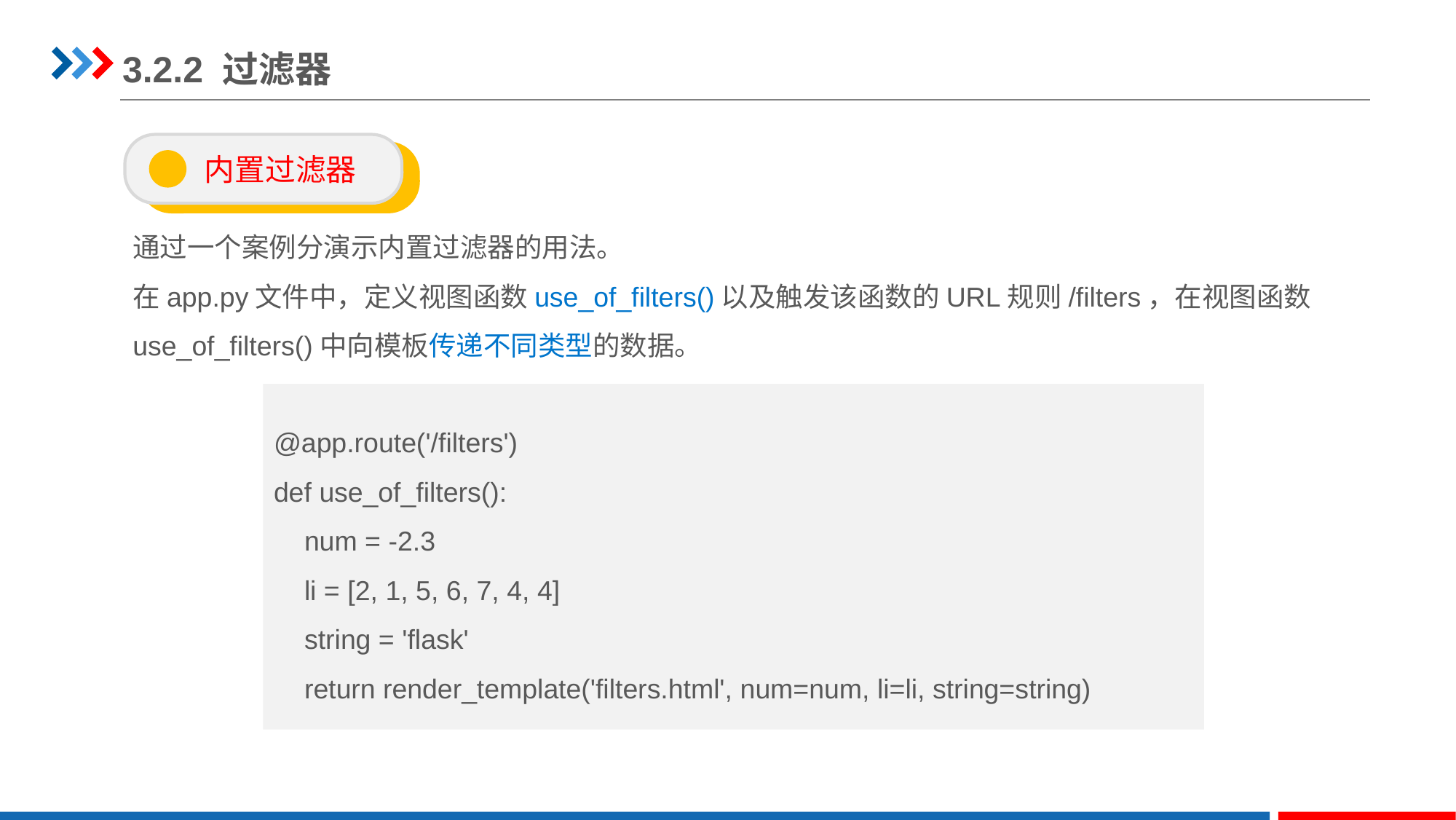

3.2.2 过滤器
    内置过滤器

通过一个案例分演示内置过滤器的用法。
在app.py文件中，定义视图函数use_of_filters()以及触发该函数的URL规则/filters，在视图函数use_of_filters()中向模板传递不同类型的数据。
@app.route('/filters')
def use_of_filters():
    num = -2.3
    li = [2, 1, 5, 6, 7, 4, 4]
    string = 'flask'
    return render_template('filters.html', num=num, li=li, string=string)